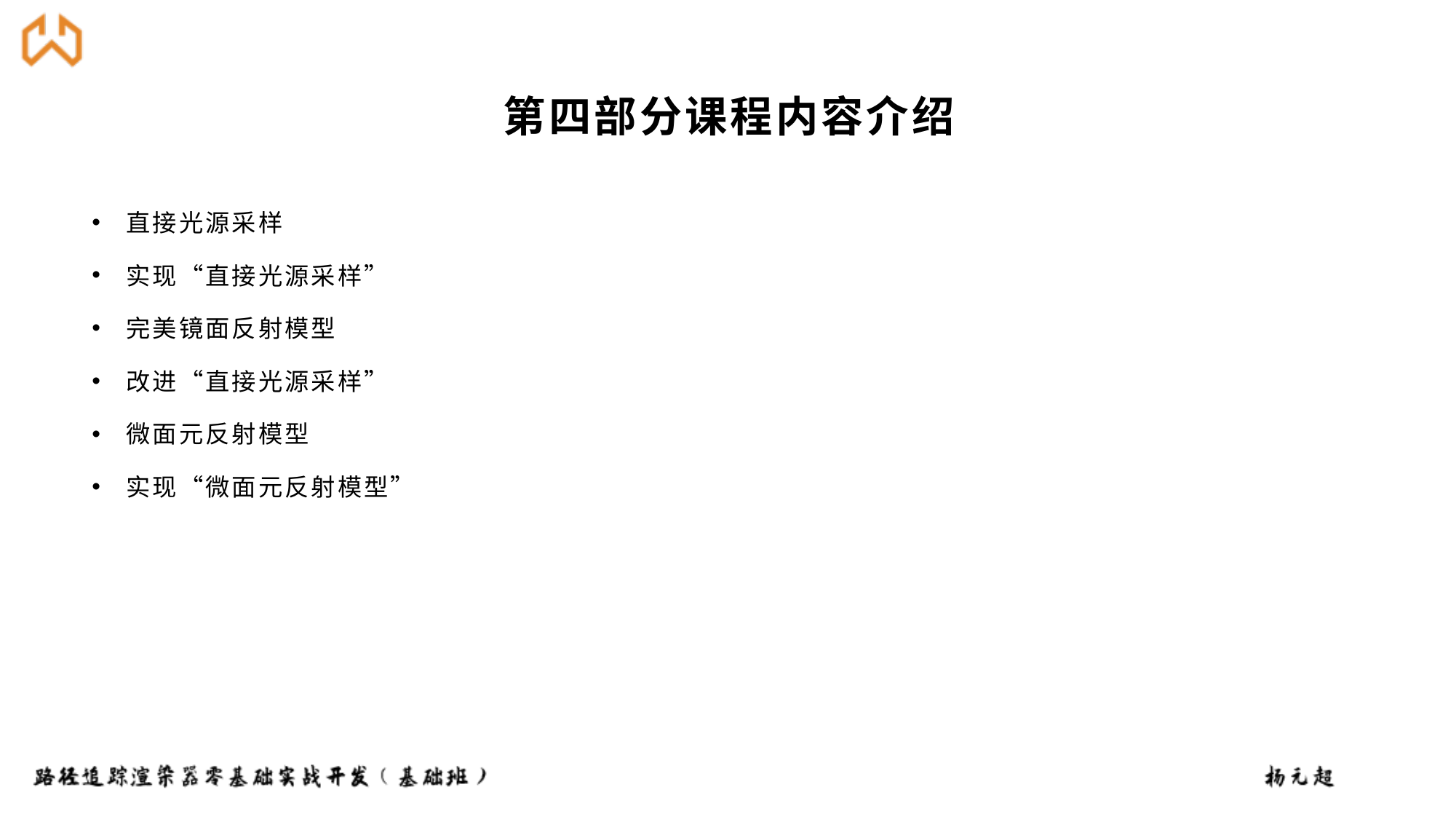

# 第四部分课程内容介绍
直接光源采样
实现“直接光源采样”
完美镜面反射模型
改进“直接光源采样”
微面元反射模型
实现“微面元反射模型”